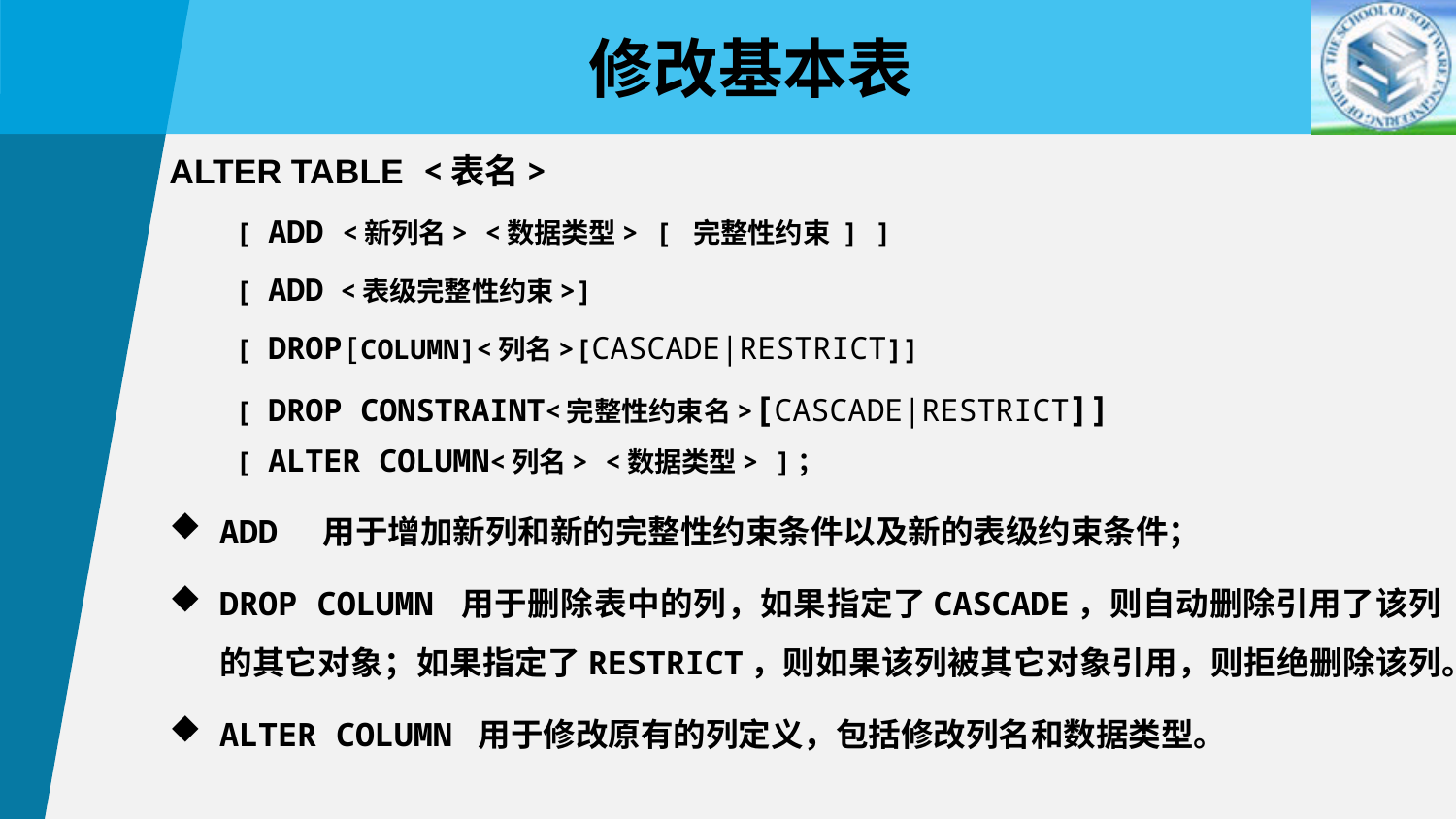

修改基本表
ALTER TABLE  <表名>
    [ ADD <新列名> <数据类型> [ 完整性约束 ] ]
    [ ADD <表级完整性约束>]
    [ DROP[COLUMN]<列名>[CASCADE|RESTRICT]]
    [ DROP CONSTRAINT<完整性约束名>[CASCADE|RESTRICT]]
    [ ALTER COLUMN<列名> <数据类型> ]；
ADD  用于增加新列和新的完整性约束条件以及新的表级约束条件；
DROP COLUMN 用于删除表中的列，如果指定了CASCADE，则自动删除引用了该列的其它对象；如果指定了RESTRICT，则如果该列被其它对象引用，则拒绝删除该列。
ALTER COLUMN 用于修改原有的列定义，包括修改列名和数据类型。